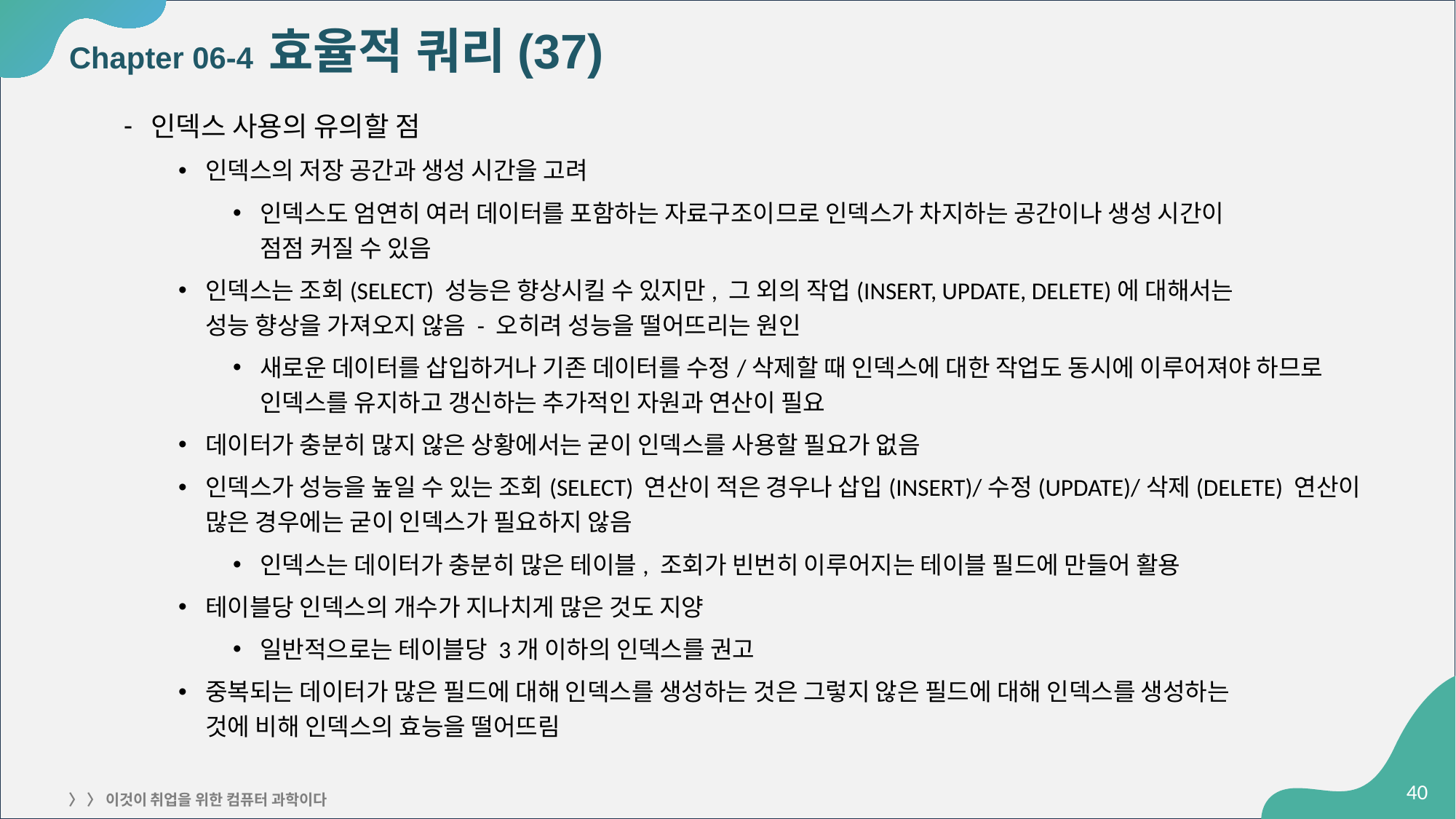

# Chapter 06-4 효율적 쿼리(37)
인덱스 사용의 유의할 점
인덱스의 저장 공간과 생성 시간을 고려
인덱스도 엄연히 여러 데이터를 포함하는 자료구조이므로 인덱스가 차지하는 공간이나 생성 시간이
점점 커질 수 있음
인덱스는 조회(SELECT) 성능은 향상시킬 수 있지만, 그 외의 작업(INSERT, UPDATE, DELETE)에 대해서는
성능 향상을 가져오지 않음 - 오히려 성능을 떨어뜨리는 원인
새로운 데이터를 삽입하거나 기존 데이터를 수정/삭제할 때 인덱스에 대한 작업도 동시에 이루어져야 하므로 인덱스를 유지하고 갱신하는 추가적인 자원과 연산이 필요
데이터가 충분히 많지 않은 상황에서는 굳이 인덱스를 사용할 필요가 없음
인덱스가 성능을 높일 수 있는 조회(SELECT) 연산이 적은 경우나 삽입(INSERT)/수정(UPDATE)/삭제(DELETE) 연산이 많은 경우에는 굳이 인덱스가 필요하지 않음
인덱스는 데이터가 충분히 많은 테이블, 조회가 빈번히 이루어지는 테이블 필드에 만들어 활용
테이블당 인덱스의 개수가 지나치게 많은 것도 지양
일반적으로는 테이블당 3개 이하의 인덱스를 권고
중복되는 데이터가 많은 필드에 대해 인덱스를 생성하는 것은 그렇지 않은 필드에 대해 인덱스를 생성하는
것에 비해 인덱스의 효능을 떨어뜨림
40
〉 〉 이것이 취업을 위한 컴퓨터 과학이다